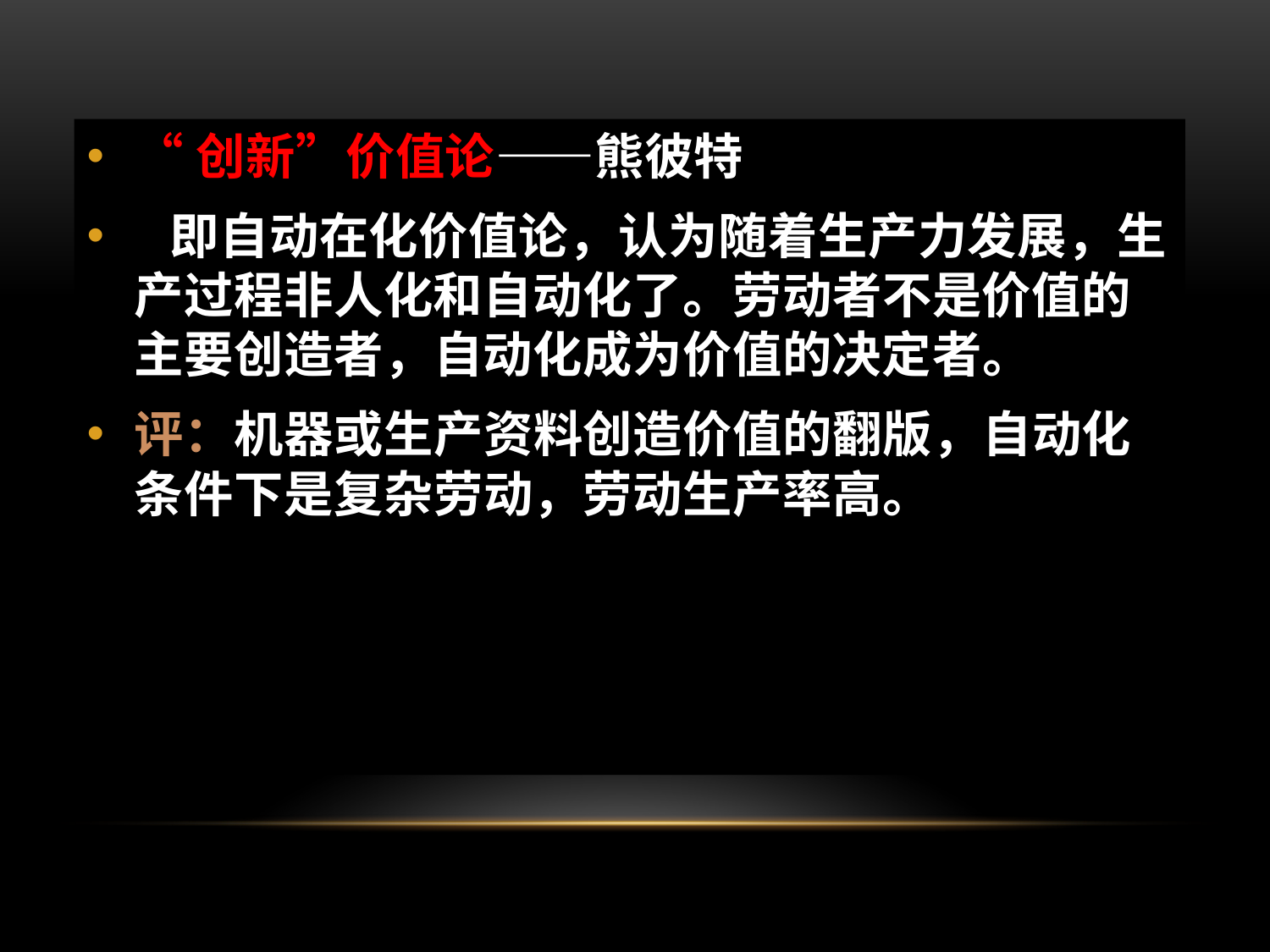

“创新”价值论——熊彼特
  即自动在化价值论，认为随着生产力发展，生产过程非人化和自动化了。劳动者不是价值的主要创造者，自动化成为价值的决定者。
评：机器或生产资料创造价值的翻版，自动化条件下是复杂劳动，劳动生产率高。